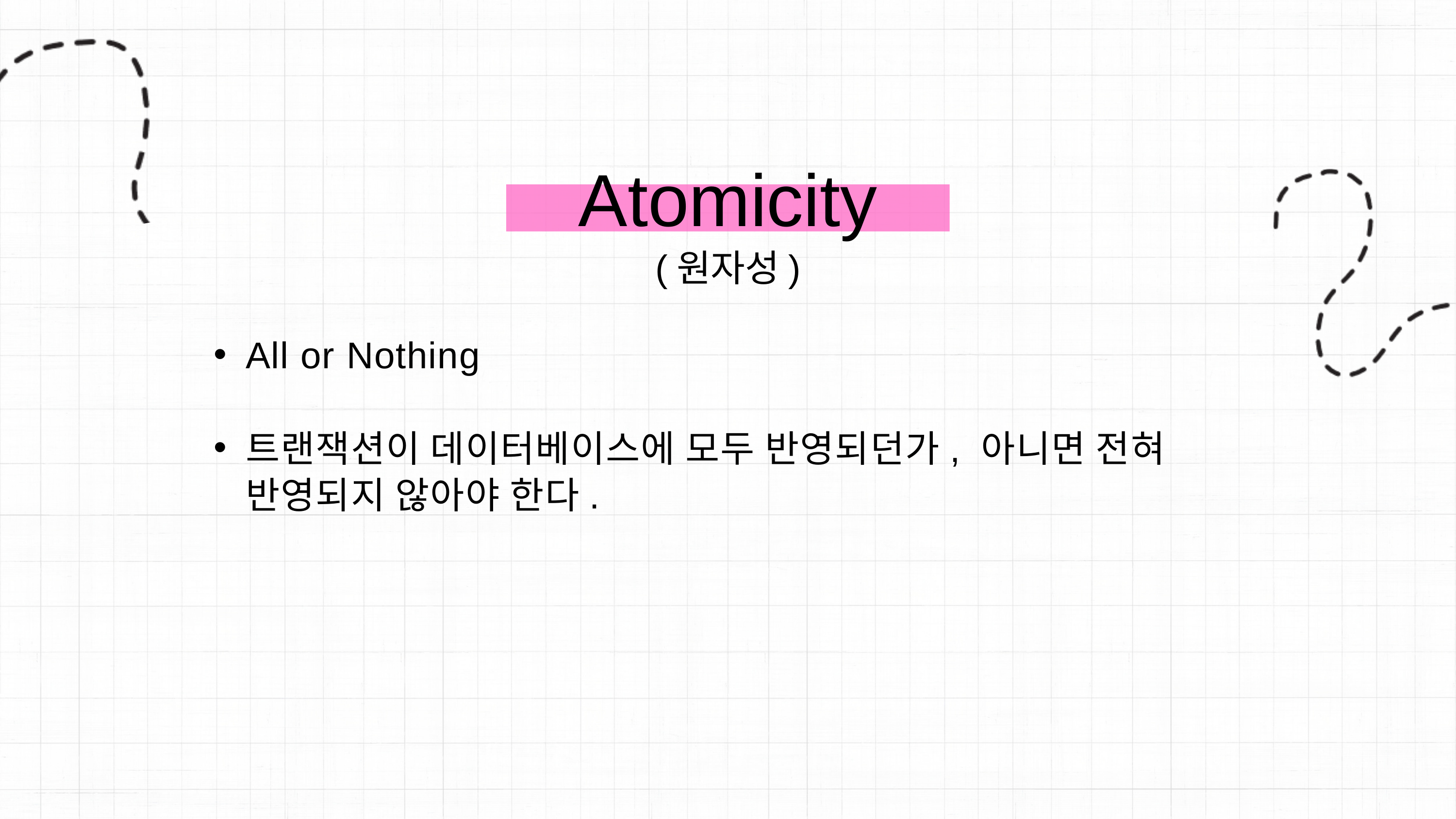

Atomicity

(원자성)
All or Nothing

트랜잭션이 데이터베이스에 모두 반영되던가, 아니면 전혀 반영되지 않아야 한다.